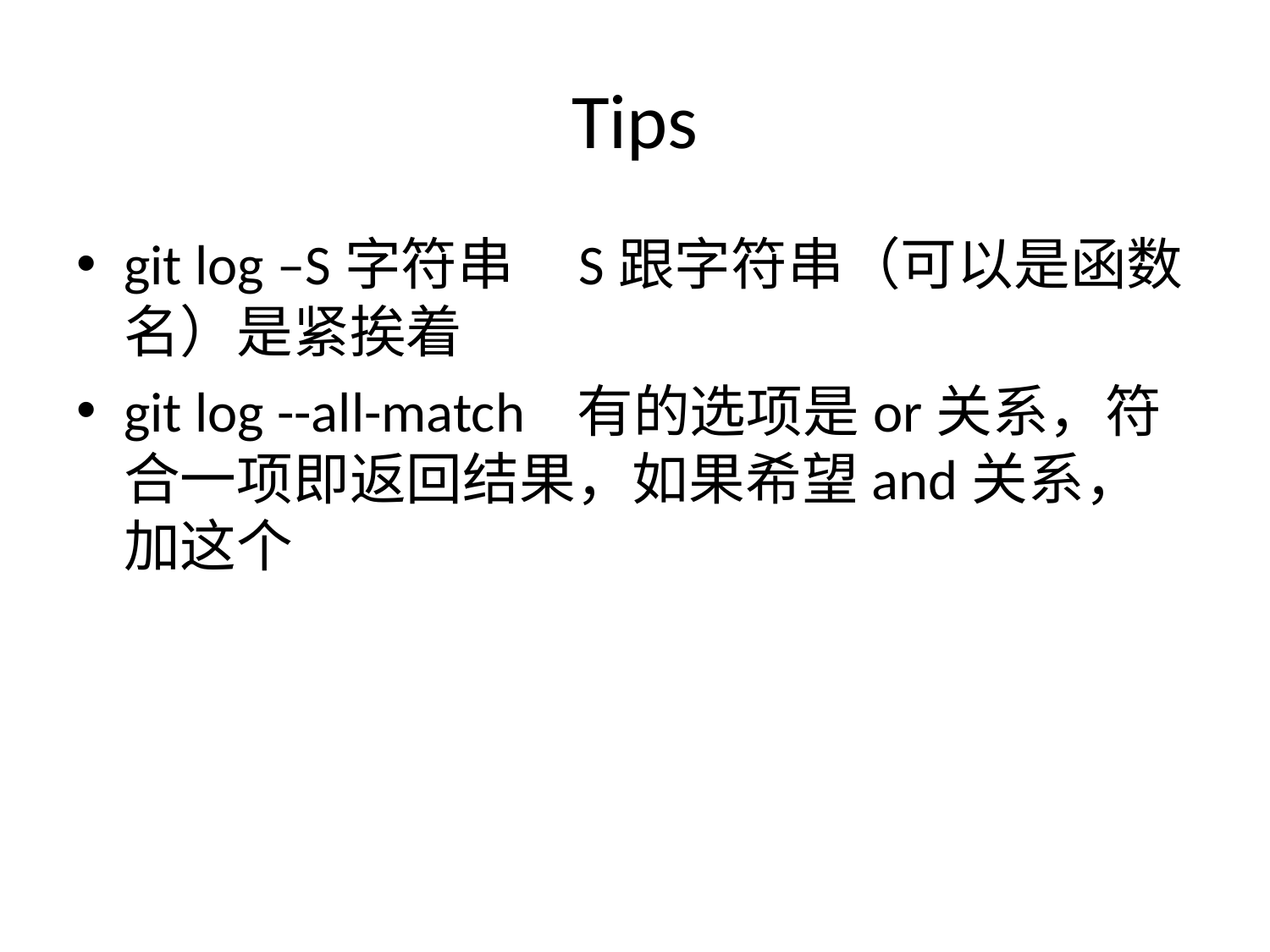

# Tips
git log –S字符串    S跟字符串（可以是函数名）是紧挨着
git log --all-match   有的选项是or关系，符合一项即返回结果，如果希望and关系，加这个